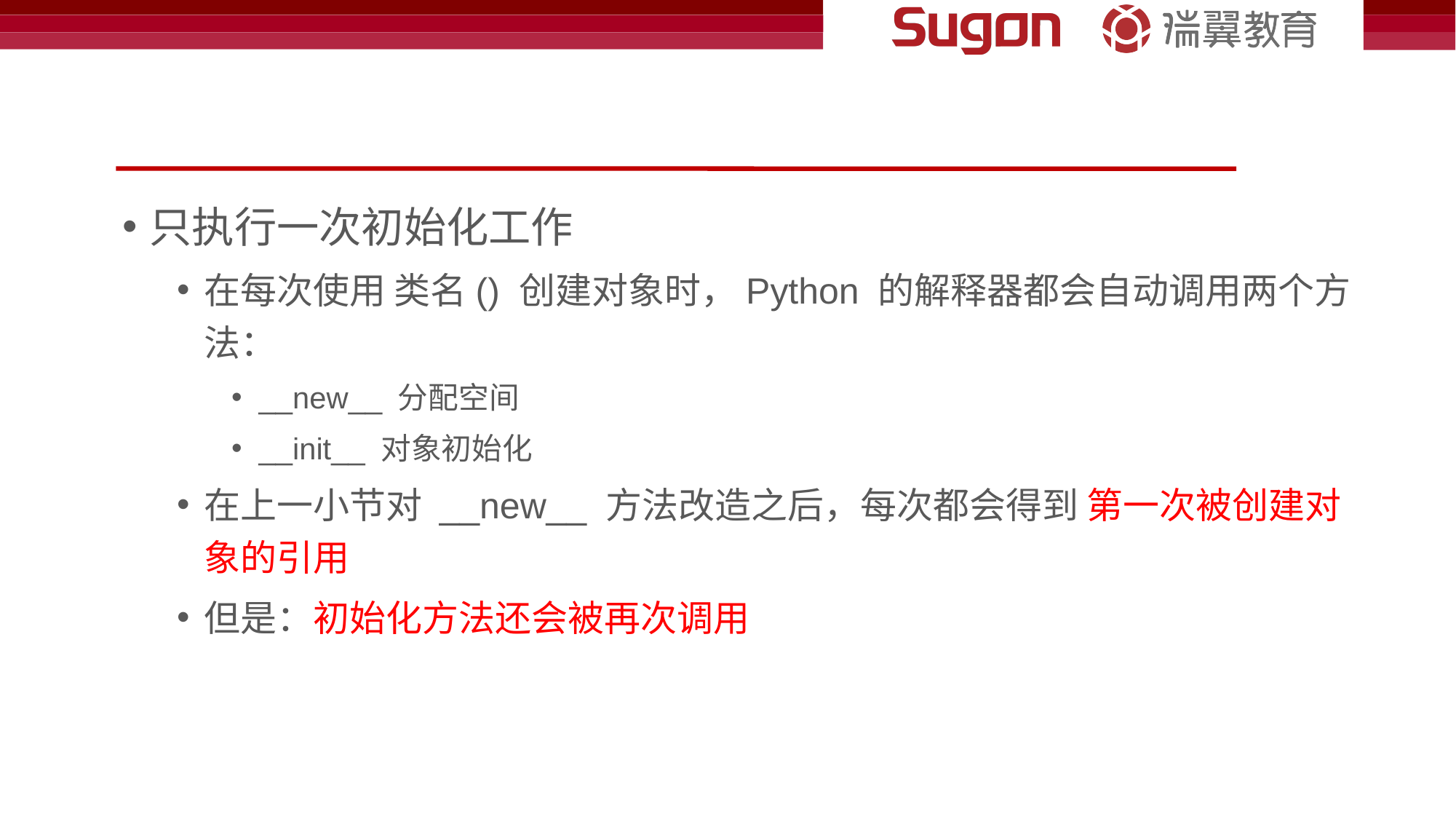

#
只执行一次初始化工作
在每次使用 类名() 创建对象时，Python 的解释器都会自动调用两个方法：
__new__ 分配空间
__init__ 对象初始化
在上一小节对 __new__ 方法改造之后，每次都会得到 第一次被创建对象的引用
但是：初始化方法还会被再次调用